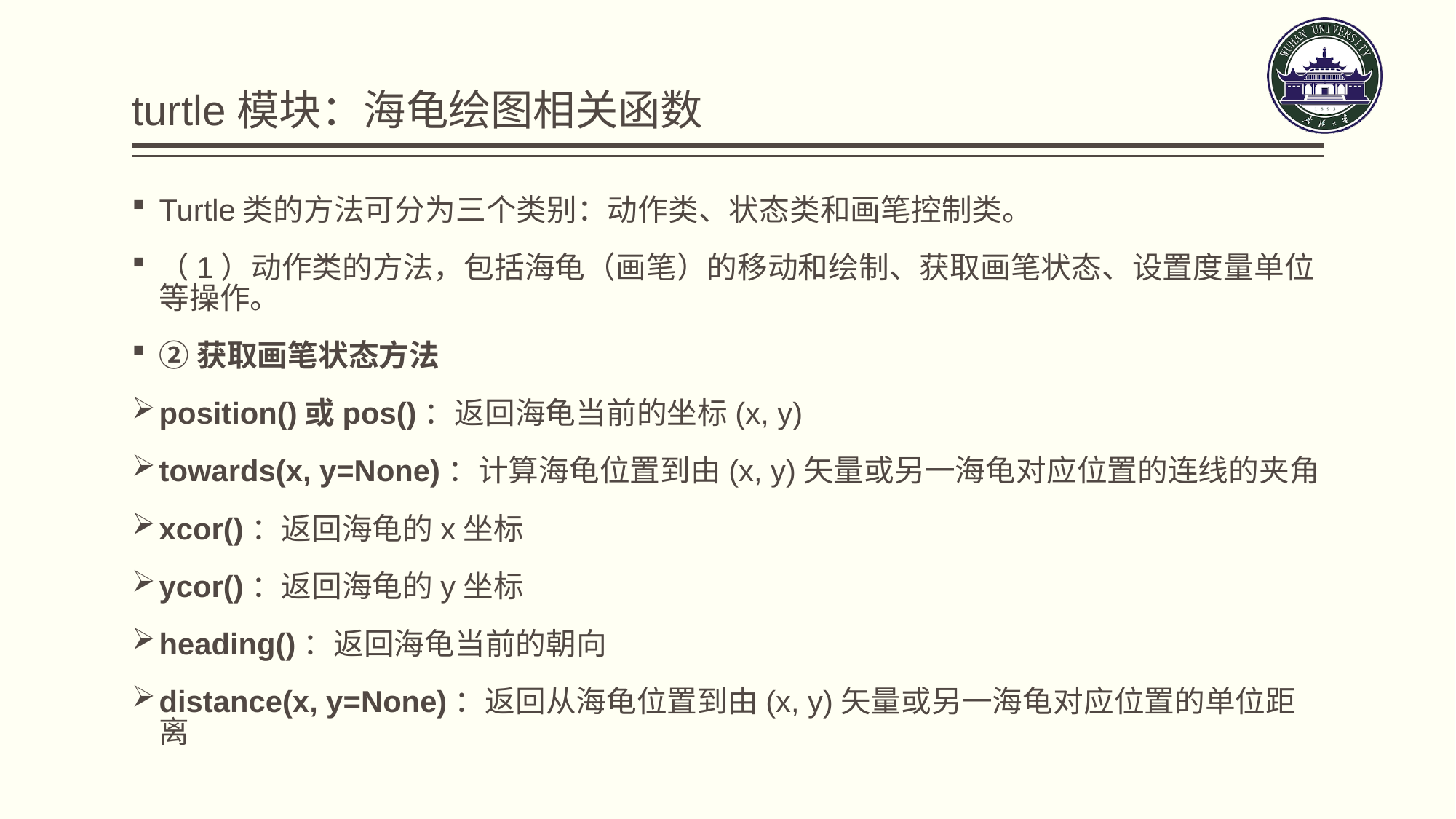

# turtle模块：海龟绘图相关函数
Turtle类的方法可分为三个类别：动作类、状态类和画笔控制类。
（1）动作类的方法，包括海龟（画笔）的移动和绘制、获取画笔状态、设置度量单位等操作。
②获取画笔状态方法
position()或pos()：返回海龟当前的坐标(x, y)
towards(x, y=None)：计算海龟位置到由(x, y)矢量或另一海龟对应位置的连线的夹角
xcor()：返回海龟的x坐标
ycor()：返回海龟的y坐标
heading()：返回海龟当前的朝向
distance(x, y=None)：返回从海龟位置到由(x, y)矢量或另一海龟对应位置的单位距离